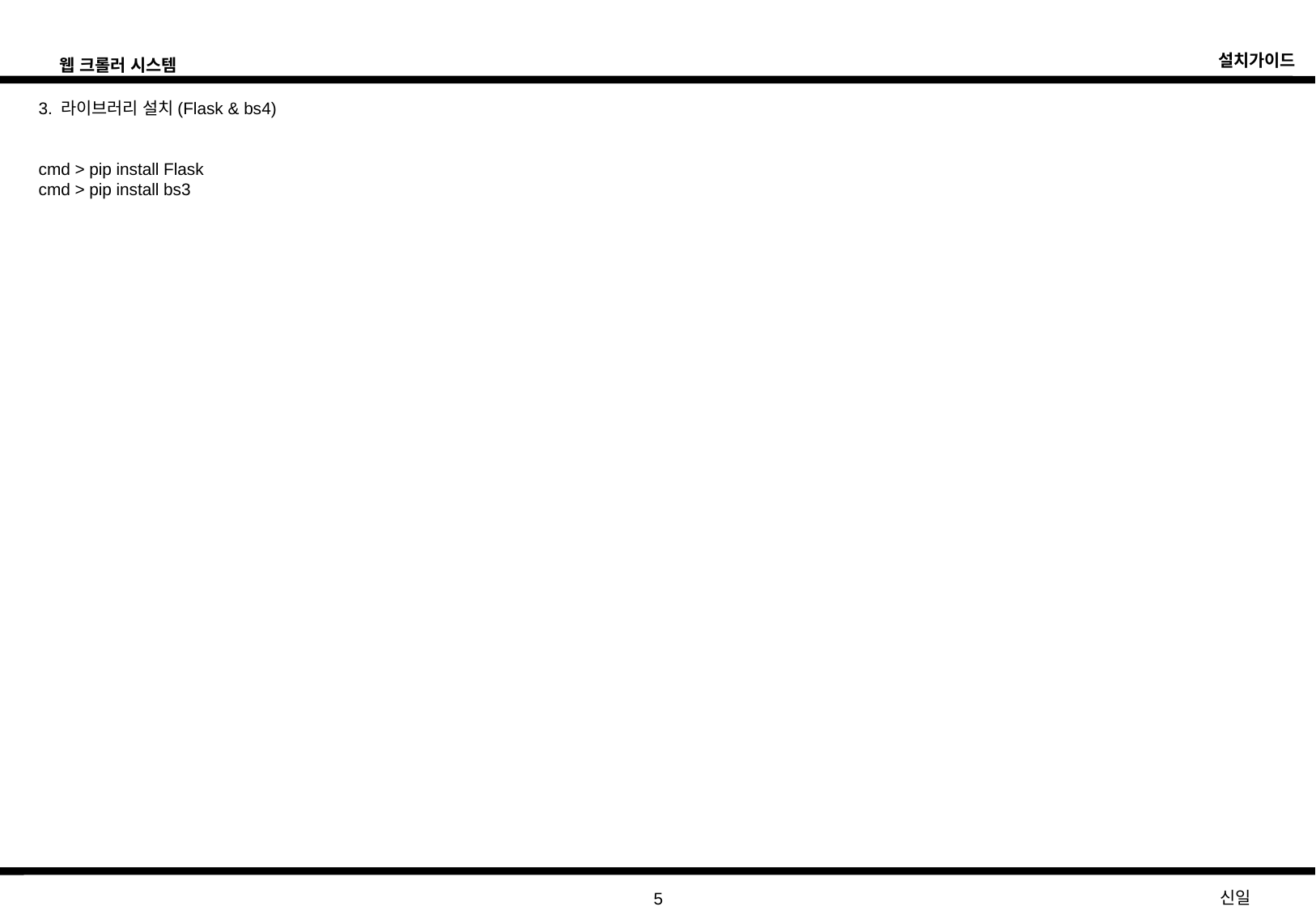

3. 라이브러리 설치(Flask & bs4)

cmd > pip install Flask
cmd > pip install bs3